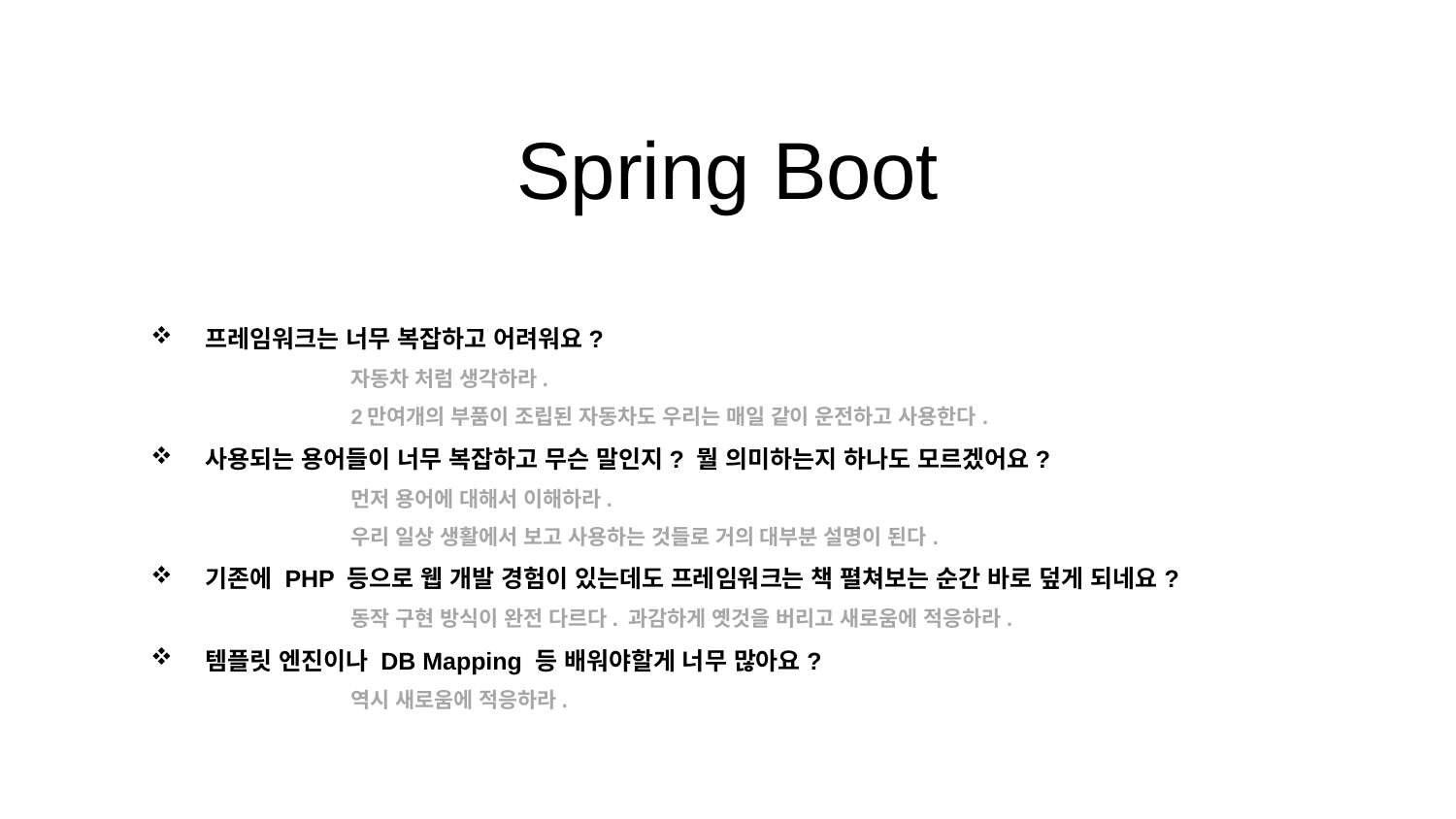

Spring Boot
프레임워크는 너무 복잡하고 어려워요?
	자동차 처럼 생각하라.
	2만여개의 부품이 조립된 자동차도 우리는 매일 같이 운전하고 사용한다.
사용되는 용어들이 너무 복잡하고 무슨 말인지? 뭘 의미하는지 하나도 모르겠어요?
	먼저 용어에 대해서 이해하라.
	우리 일상 생활에서 보고 사용하는 것들로 거의 대부분 설명이 된다.
기존에 PHP 등으로 웹 개발 경험이 있는데도 프레임워크는 책 펼쳐보는 순간 바로 덮게 되네요?
	동작 구현 방식이 완전 다르다. 과감하게 옛것을 버리고 새로움에 적응하라.
템플릿 엔진이나 DB Mapping 등 배워야할게 너무 많아요?
	역시 새로움에 적응하라.